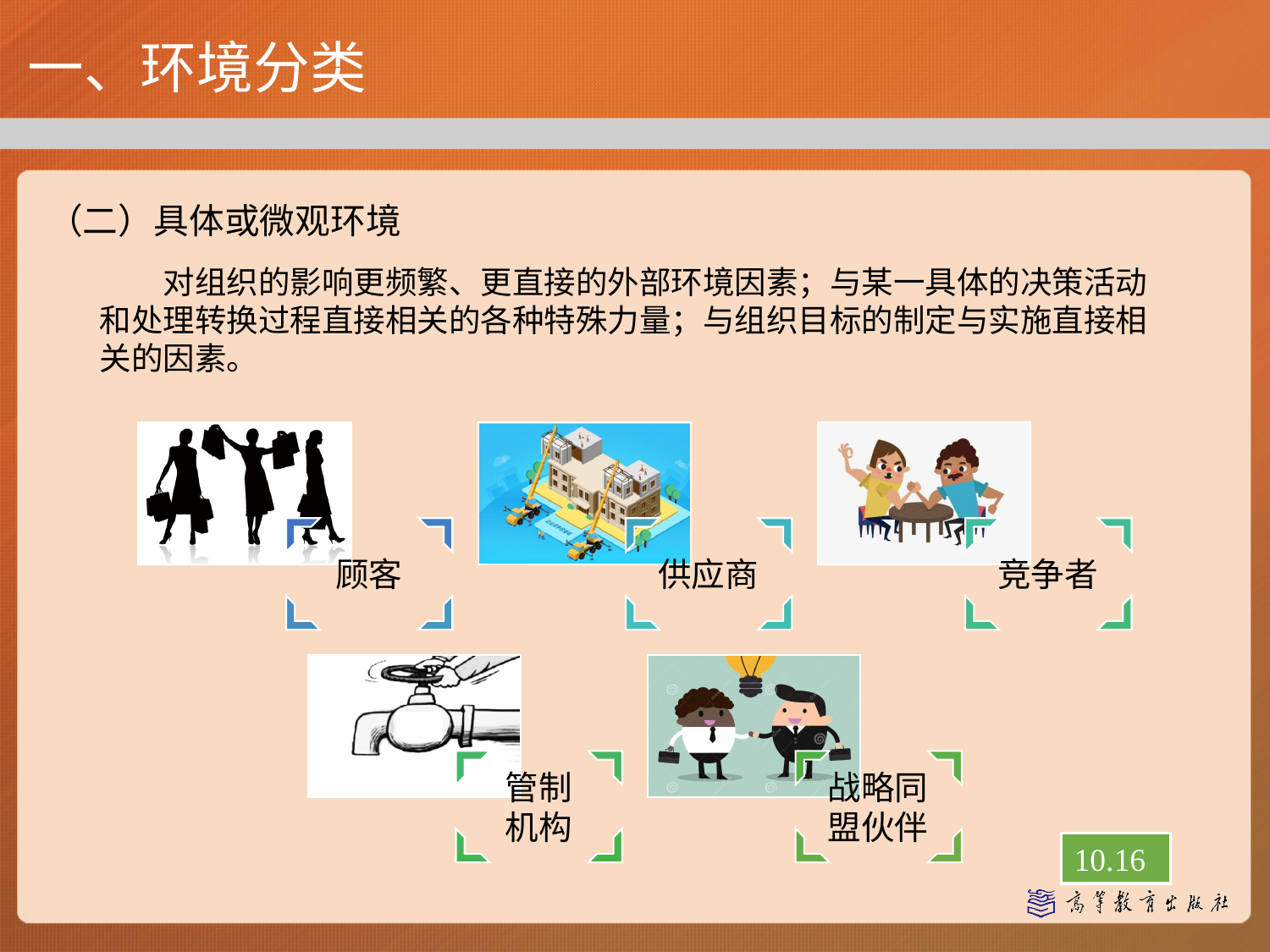

一、环境分类
（二）具体或微观环境
对组织的影响更频繁、更直接的外部环境因素；与某一具体的决策活动和处理转换过程直接相关的各种特殊力量；与组织目标的制定与实施直接相关的因素。
顾客
供应商
竞争者
管制
机构
战略同盟伙伴
10.16